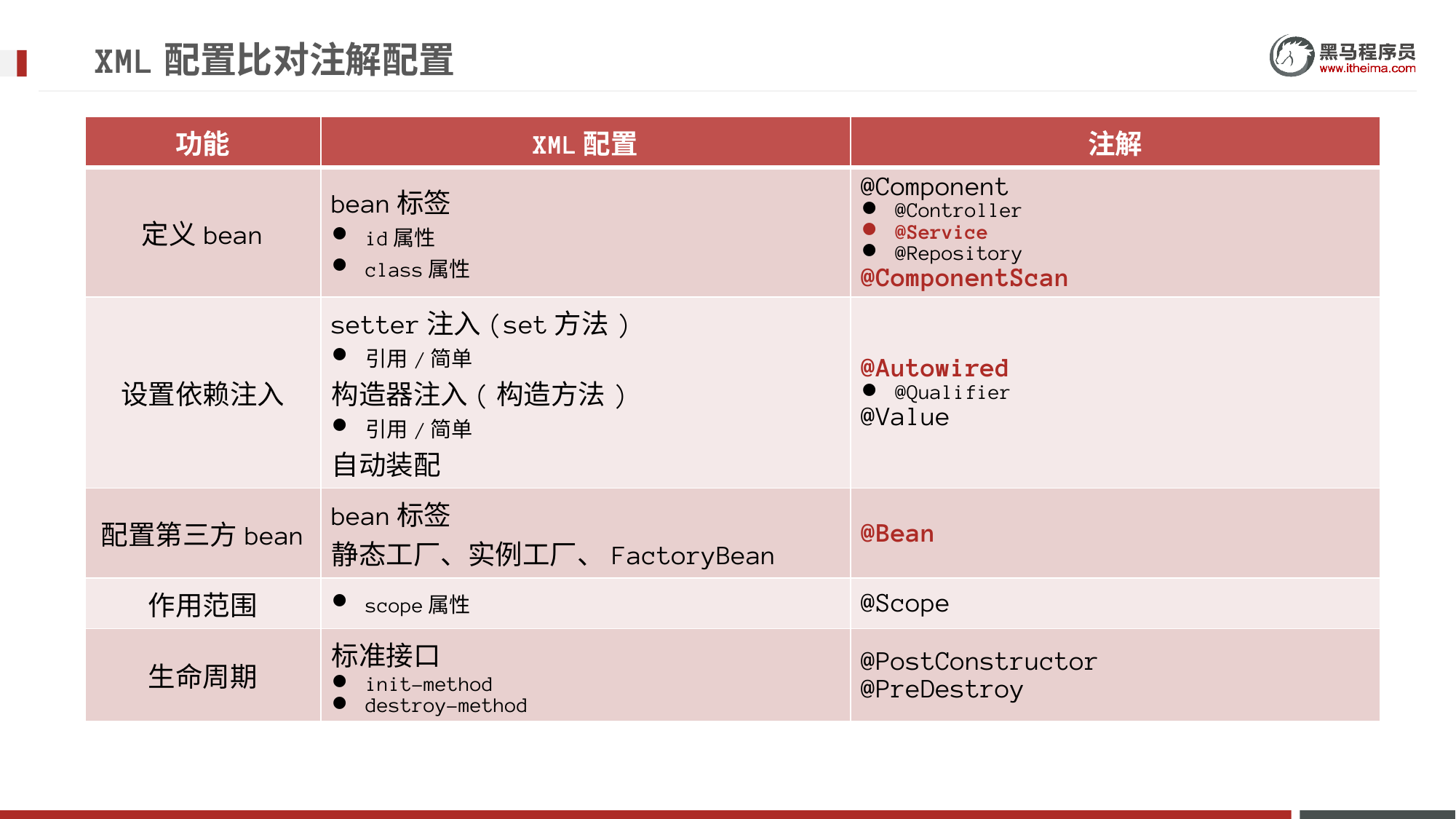

XML配置比对注解配置
| 功能 | XML配置 | 注解 |
| --- | --- | --- |
| 定义bean | bean标签 id属性 class属性 | @Component @Controller @Service @Repository @ComponentScan |
| 设置依赖注入 | setter注入(set方法) 引用/简单 构造器注入(构造方法) 引用/简单 自动装配 | @Autowired @Qualifier @Value |
| 配置第三方bean | bean标签 静态工厂、实例工厂、FactoryBean | @Bean |
| 作用范围 | scope属性 | @Scope |
| 生命周期 | 标准接口 init-method destroy-method | @PostConstructor @PreDestroy |